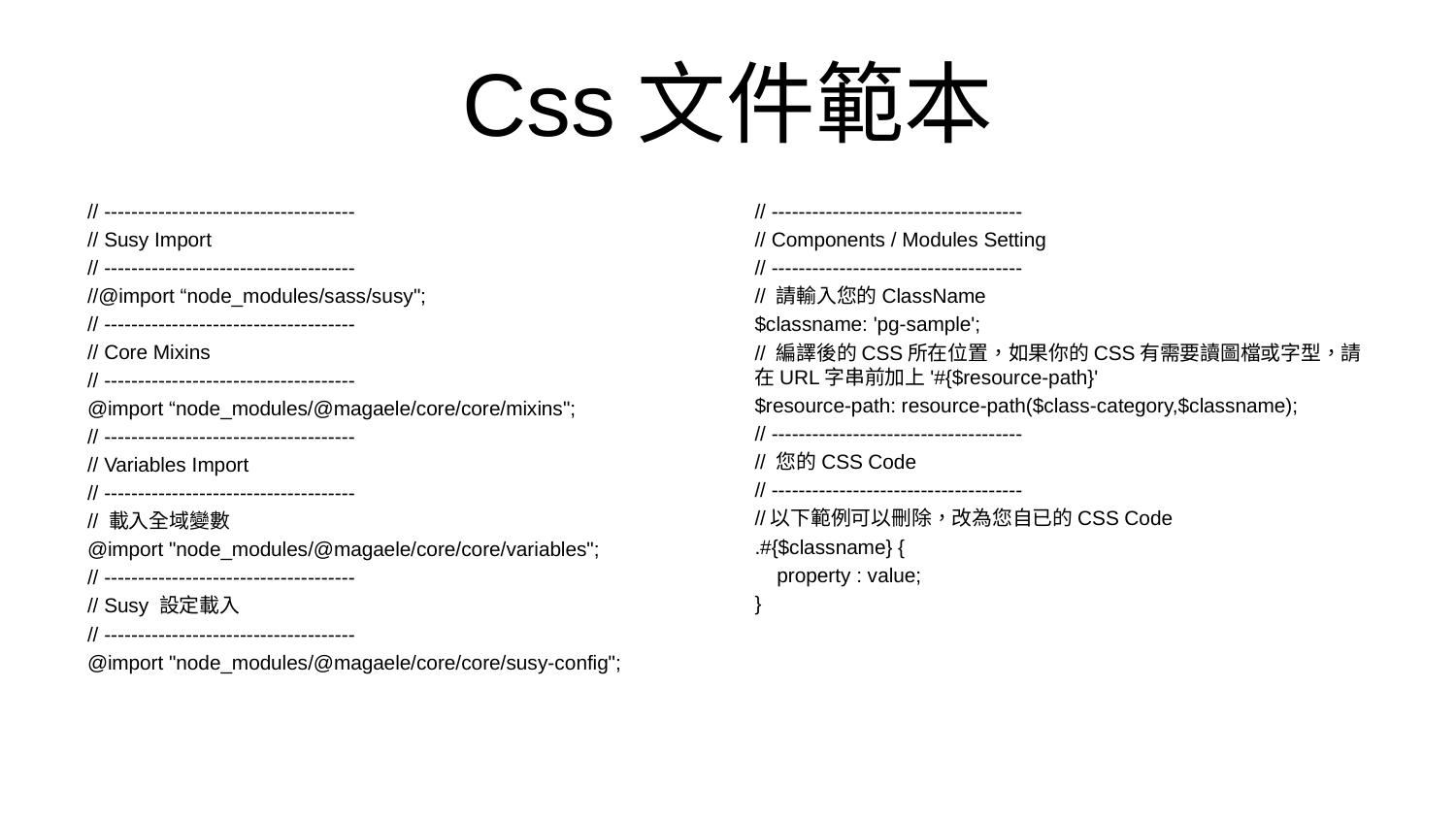

# Css文件範本
// -------------------------------------
// Susy Import
// -------------------------------------
//@import “node_modules/sass/susy";
// -------------------------------------
// Core Mixins
// -------------------------------------
@import “node_modules/@magaele/core/core/mixins";
// -------------------------------------
// Variables Import
// -------------------------------------
// 載入全域變數
@import "node_modules/@magaele/core/core/variables";
// -------------------------------------
// Susy 設定載入
// -------------------------------------
@import "node_modules/@magaele/core/core/susy-config";
// -------------------------------------
// Components / Modules Setting
// -------------------------------------
// 請輸入您的ClassName
$classname: 'pg-sample';
// 編譯後的CSS所在位置，如果你的CSS有需要讀圖檔或字型，請在URL字串前加上'#{$resource-path}'
$resource-path: resource-path($class-category,$classname);
// -------------------------------------
// 您的CSS Code
// -------------------------------------
//以下範例可以刪除，改為您自已的CSS Code
.#{$classname} {
    property : value;
}